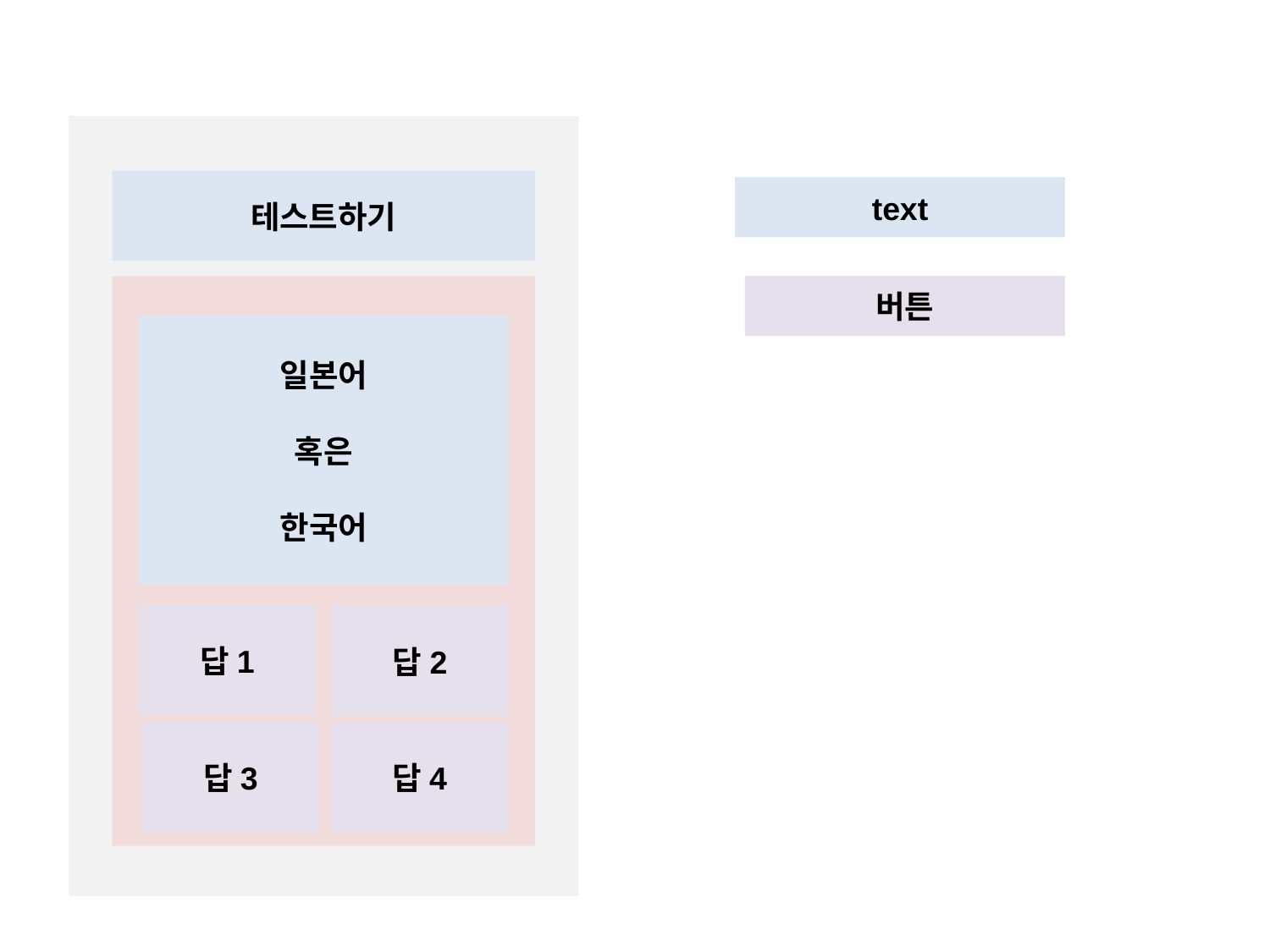

테스트하기
text

버튼
일본어

혹은

한국어
발음 듣기
답1
답2
발음 듣기
답3
답4